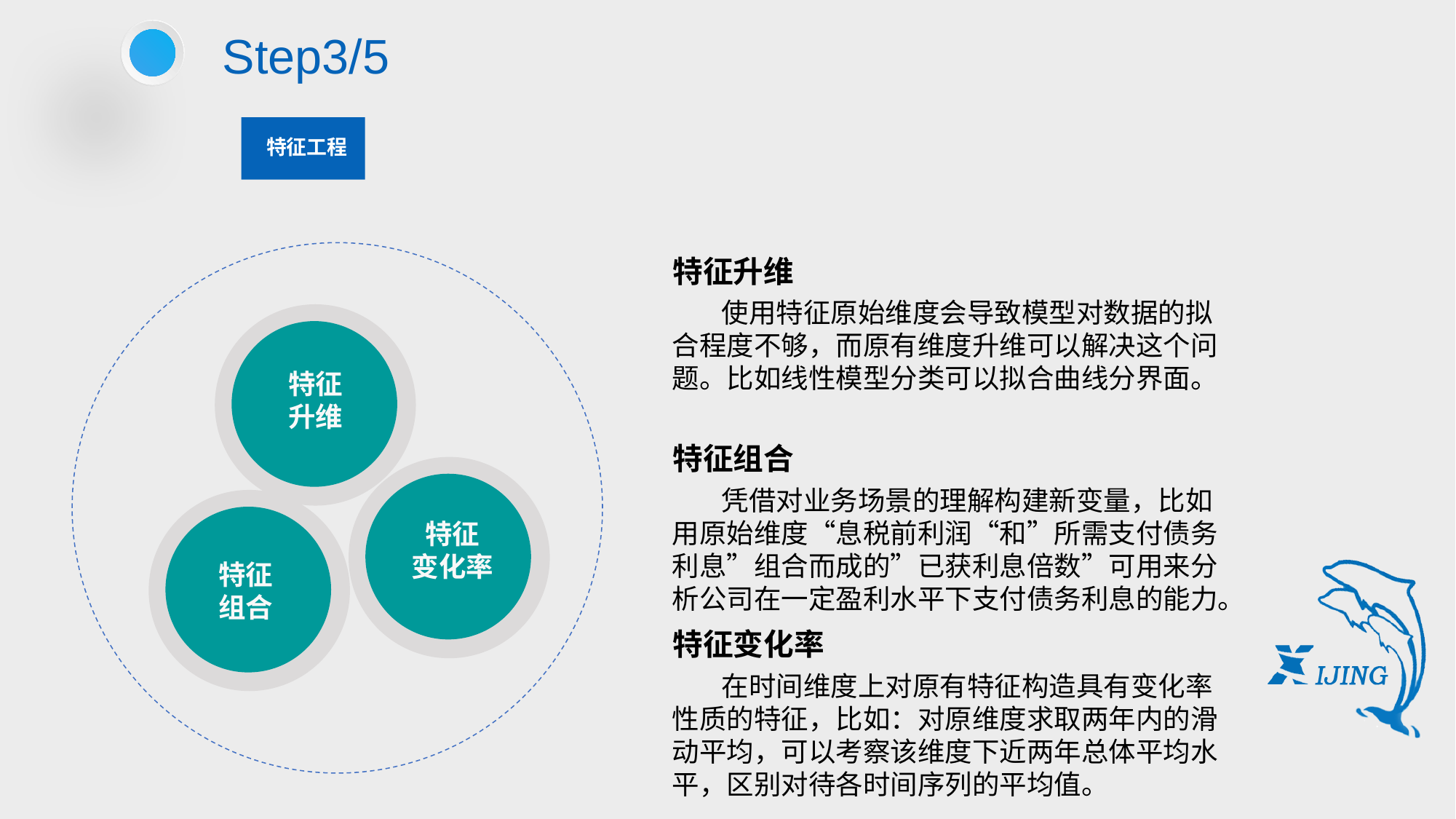

Step3/5

  特征工程

特征升维
       使用特征原始维度会导致模型对数据的拟合程度不够，而原有维度升维可以解决这个问题。比如线性模型分类可以拟合曲线分界面。

特征
升维
特征组合

       凭借对业务场景的理解构建新变量，比如用原始维度“息税前利润“和”所需支付债务利息”组合而成的”已获利息倍数”可用来分析公司在一定盈利水平下支付债务利息的能力。

特征
变化率
特征
组合
特征变化率
       在时间维度上对原有特征构造具有变化率性质的特征，比如：对原维度求取两年内的滑动平均，可以考察该维度下近两年总体平均水平，区别对待各时间序列的平均值。